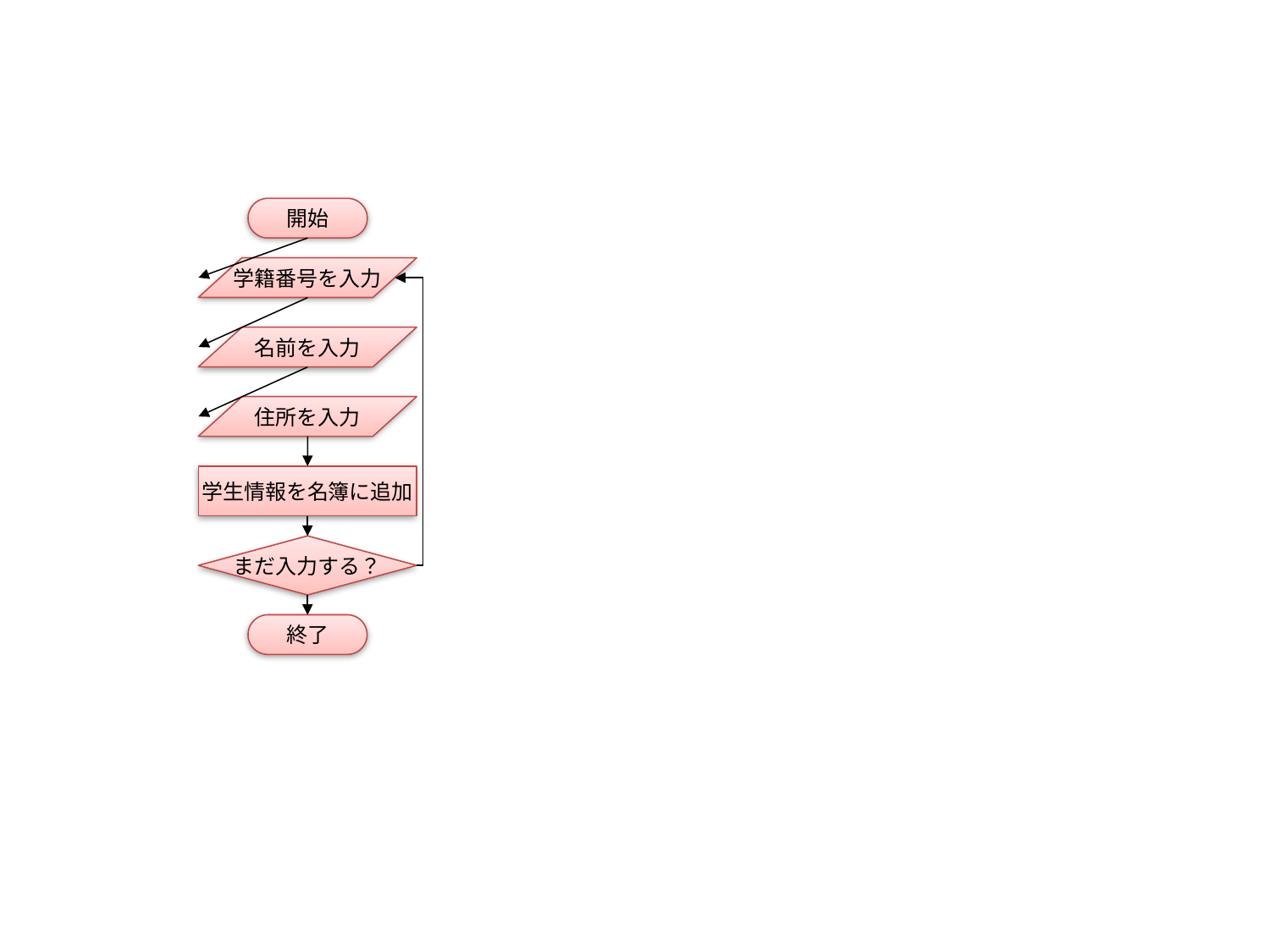

開始
学籍番号を入力
名前を入力
住所を入力
学生情報を名簿に追加
まだ入力する？
終了